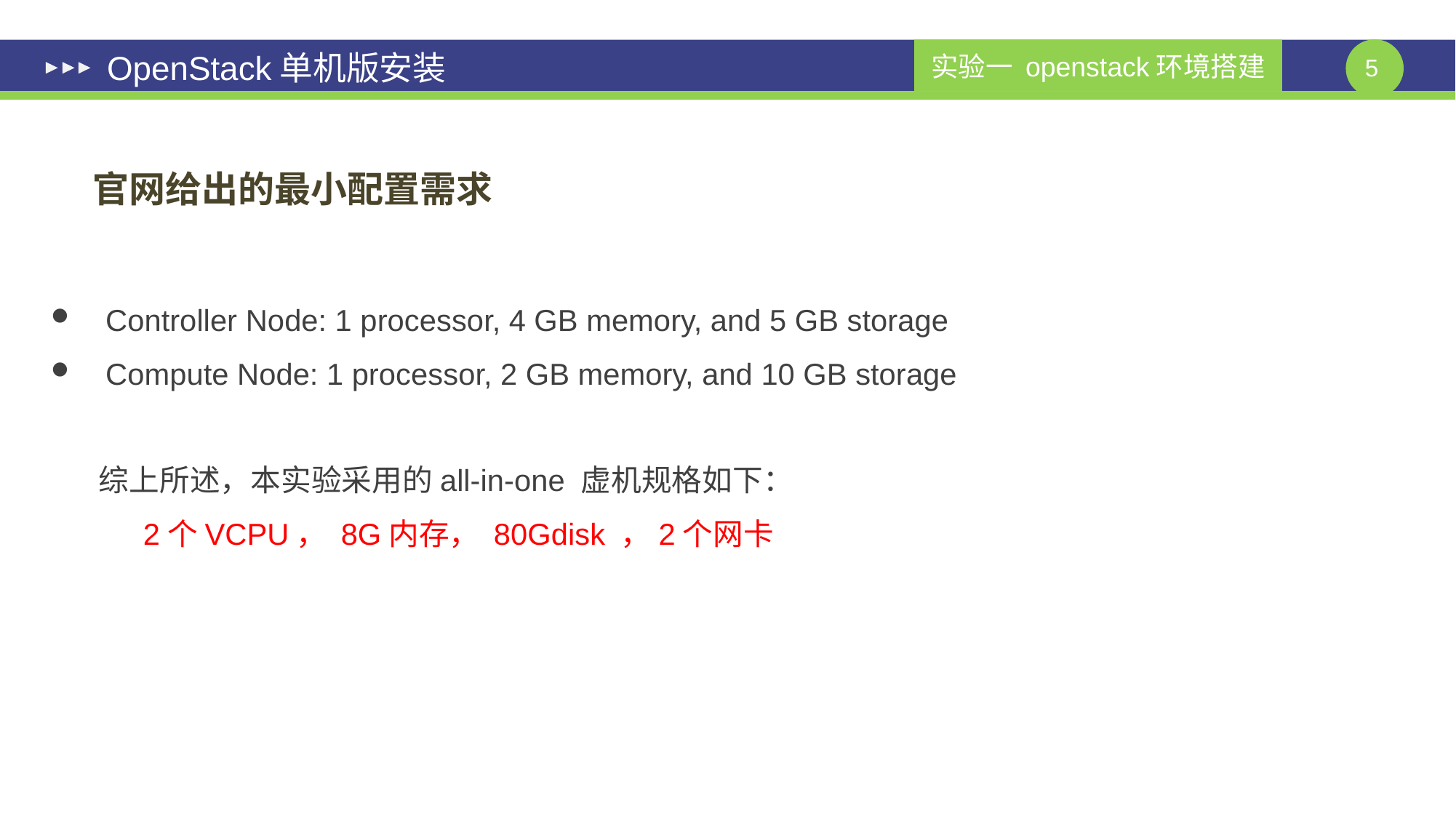

# OpenStack单机版安装
    官网给出的最小配置需求

Controller Node: 1 processor, 4 GB memory, and 5 GB storage
Compute Node: 1 processor, 2 GB memory, and 10 GB storage

      综上所述，本实验采用的all-in-one 虚机规格如下：
           2个VCPU， 8G内存， 80Gdisk ，2个网卡